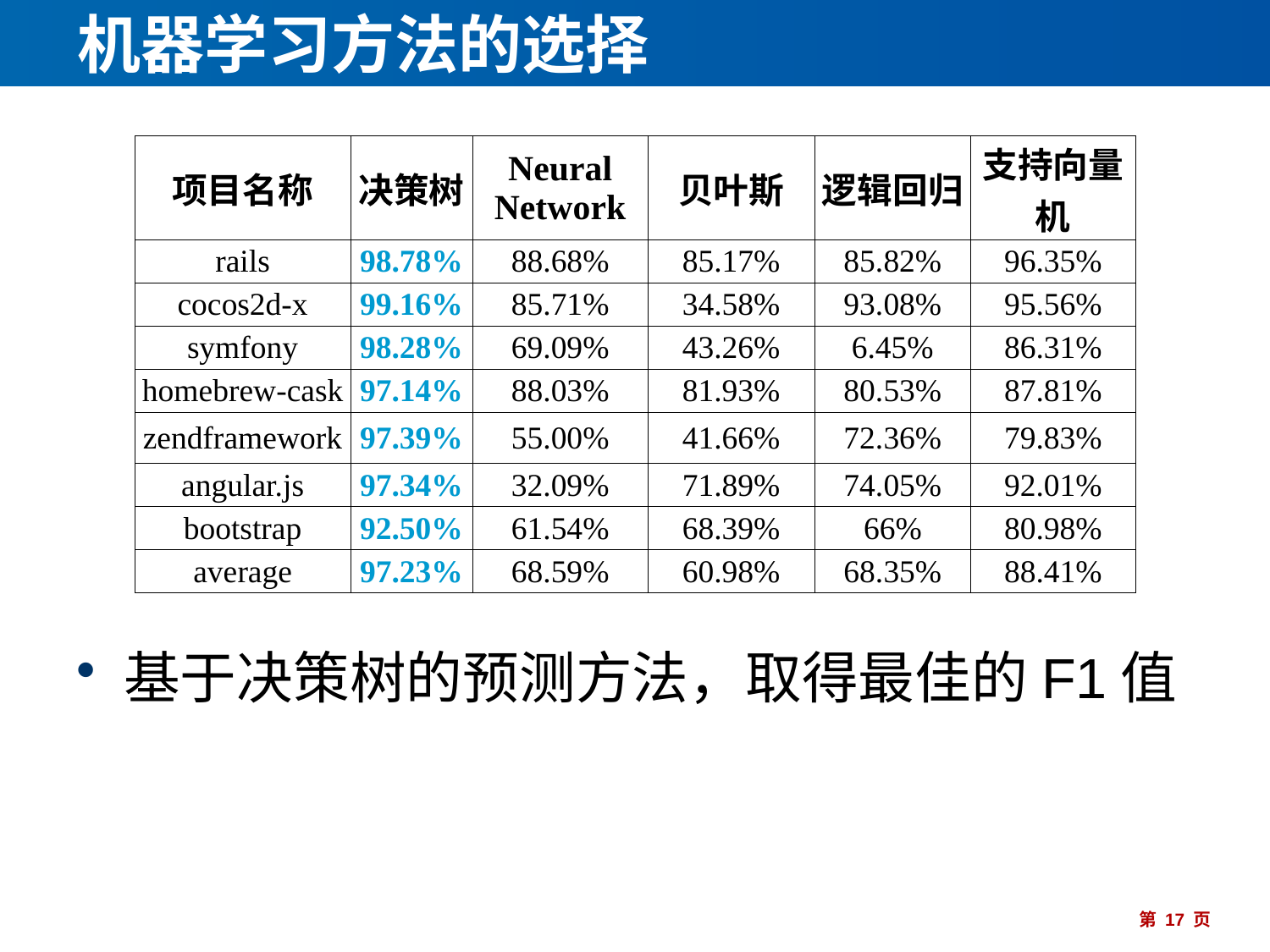

# 机器学习方法的选择
| 项目名称 | 决策树 | Neural Network | 贝叶斯 | 逻辑回归 | 支持向量机 |
| --- | --- | --- | --- | --- | --- |
| rails | 98.78% | 88.68% | 85.17% | 85.82% | 96.35% |
| cocos2d-x | 99.16% | 85.71% | 34.58% | 93.08% | 95.56% |
| symfony | 98.28% | 69.09% | 43.26% | 6.45% | 86.31% |
| homebrew-cask | 97.14% | 88.03% | 81.93% | 80.53% | 87.81% |
| zendframework | 97.39% | 55.00% | 41.66% | 72.36% | 79.83% |
| angular.js | 97.34% | 32.09% | 71.89% | 74.05% | 92.01% |
| bootstrap | 92.50% | 61.54% | 68.39% | 66% | 80.98% |
| average | 97.23% | 68.59% | 60.98% | 68.35% | 88.41% |
基于决策树的预测方法，取得最佳的F1值
第 17 页